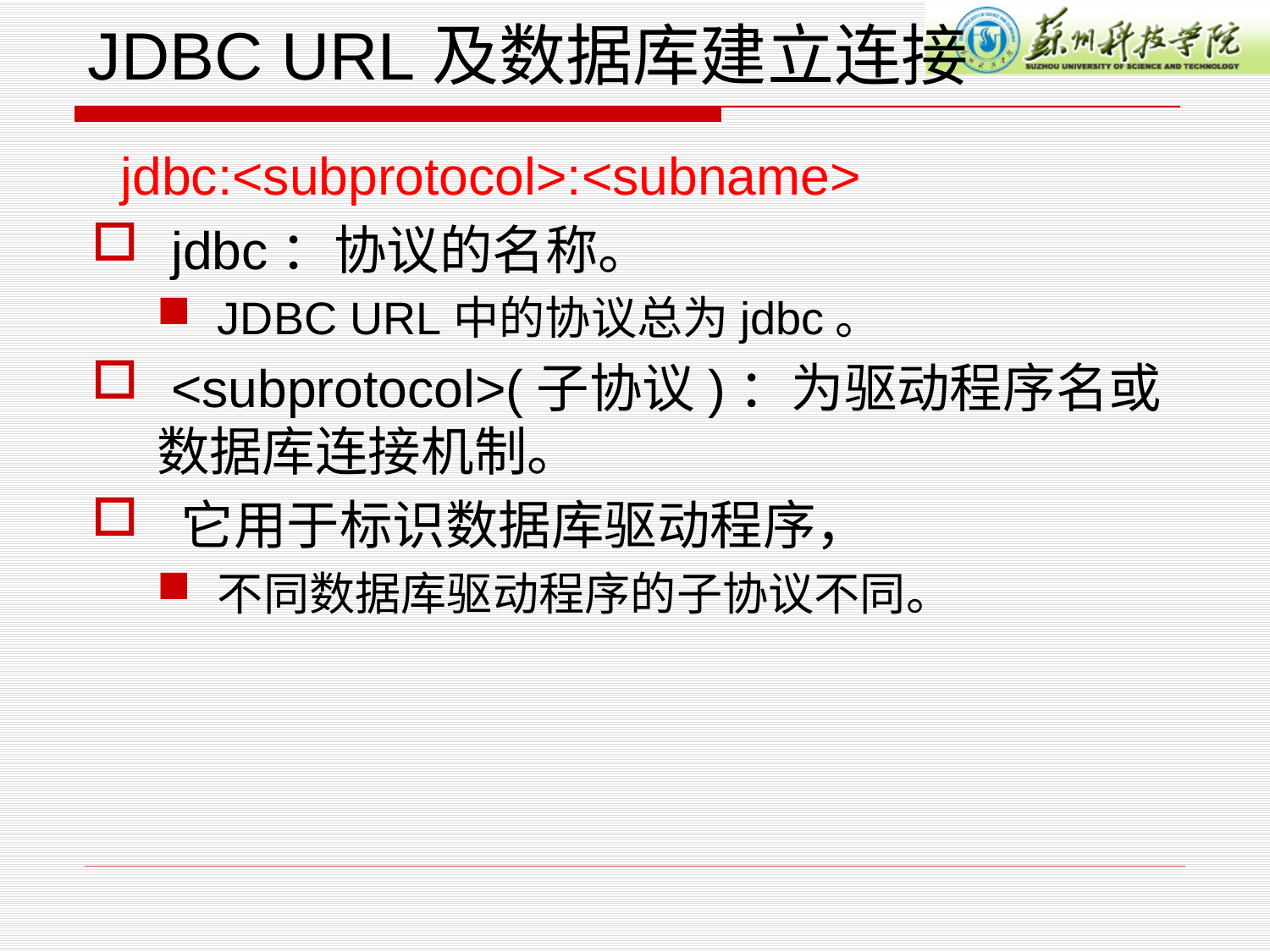

# JDBC URL及数据库建立连接
  jdbc:<subprotocol>:<subname>
 jdbc：协议的名称。
JDBC URL中的协议总为jdbc。
 <subprotocol>(子协议)：为驱动程序名或数据库连接机制。
 它用于标识数据库驱动程序，
不同数据库驱动程序的子协议不同。